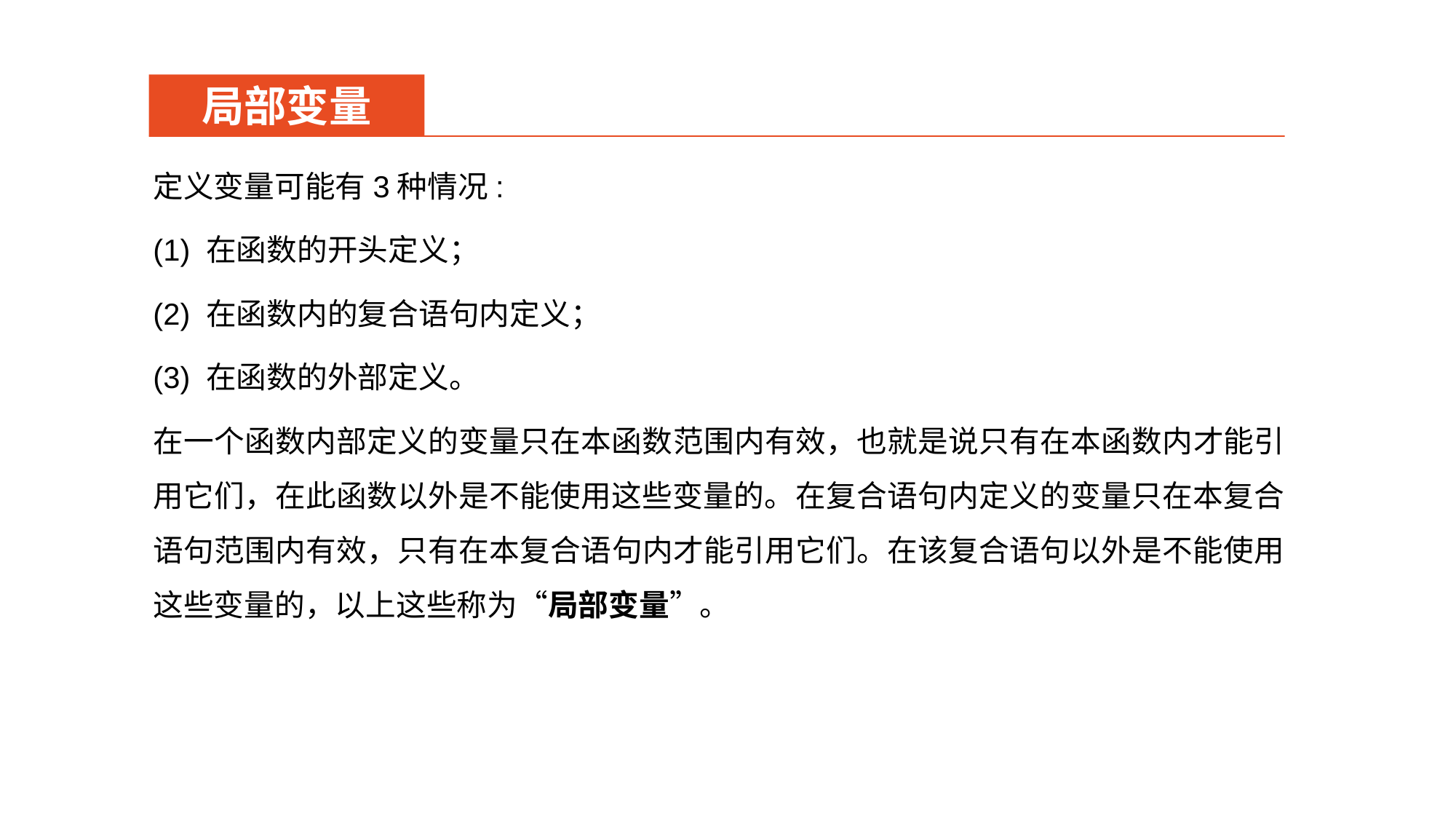

局部变量
定义变量可能有3种情况:
(1) 在函数的开头定义；
(2) 在函数内的复合语句内定义；
(3) 在函数的外部定义。
在一个函数内部定义的变量只在本函数范围内有效，也就是说只有在本函数内才能引用它们，在此函数以外是不能使用这些变量的。在复合语句内定义的变量只在本复合语句范围内有效，只有在本复合语句内才能引用它们。在该复合语句以外是不能使用这些变量的，以上这些称为“局部变量”。